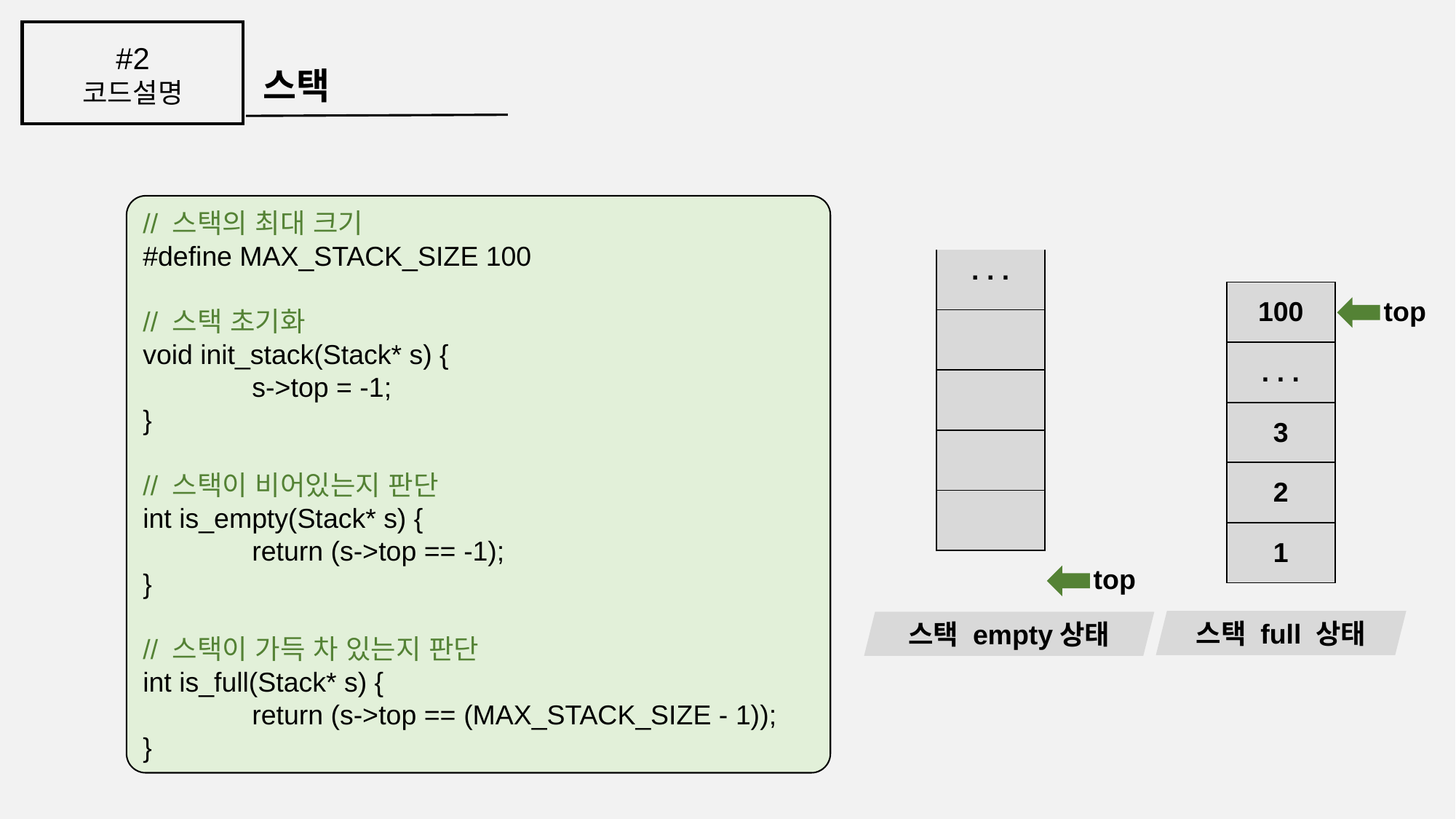

#2
코드설명
스택
// 스택의 최대 크기
#define MAX_STACK_SIZE 100

// 스택 초기화
void init_stack(Stack* s) {
	s->top = -1;
}

// 스택이 비어있는지 판단
int is_empty(Stack* s) {
	return (s->top == -1);
}

// 스택이 가득 차 있는지 판단
int is_full(Stack* s) {
	return (s->top == (MAX_STACK_SIZE - 1));
}
| . . . |
| --- |
|  |
|  |
|  |
|  |
| 100 |
| --- |
| . . . |
| 3 |
| 2 |
| 1 |
top

top

스택 full 상태
스택 empty상태